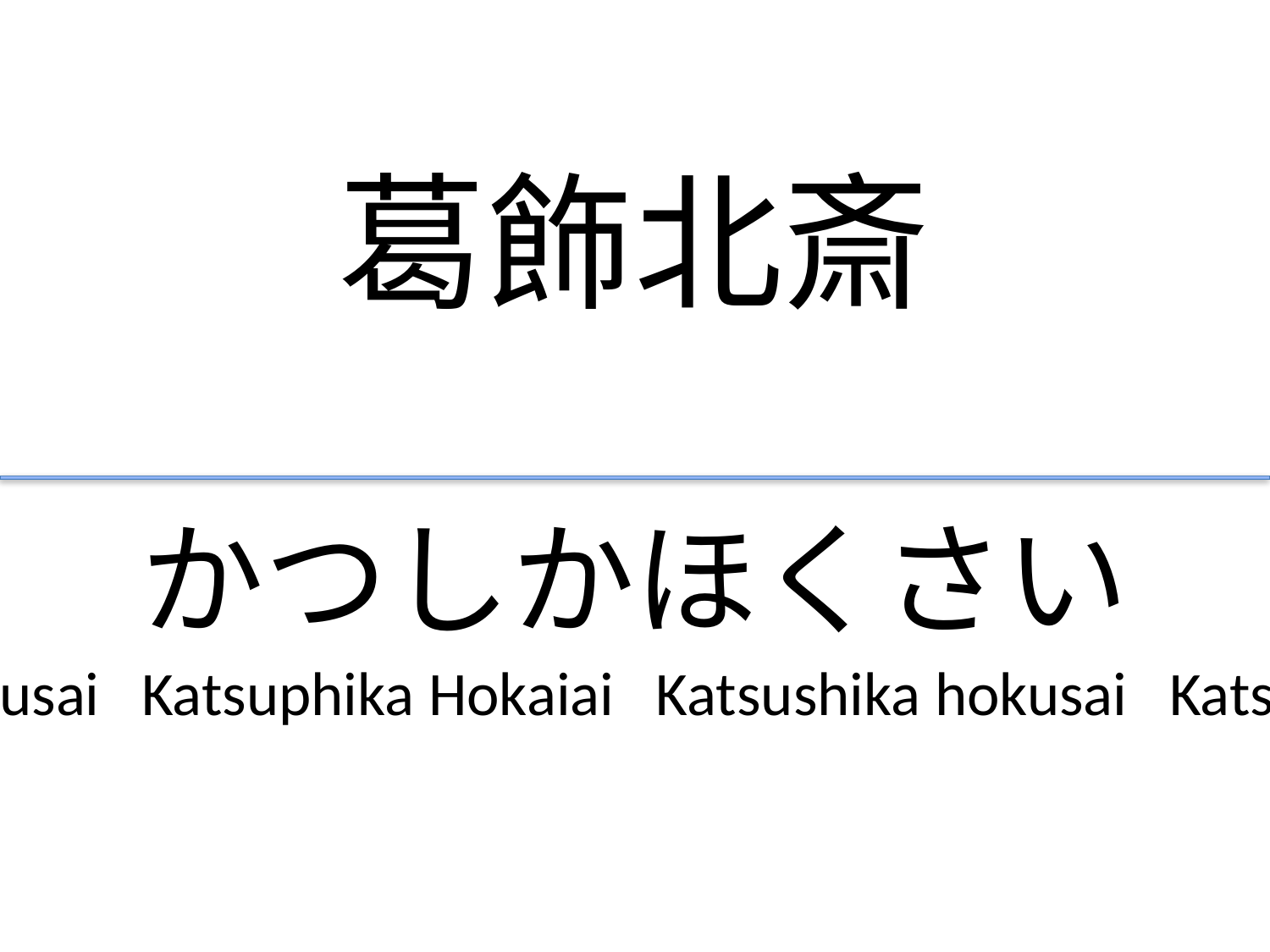

葛飾北斎

かつしかほくさい
Katsushika Hokusai   Katsushika Hokusai   Katsuphika Hokaiai   Katsushika hokusai   Katsushika Hokusai   Katsushika Hokusai